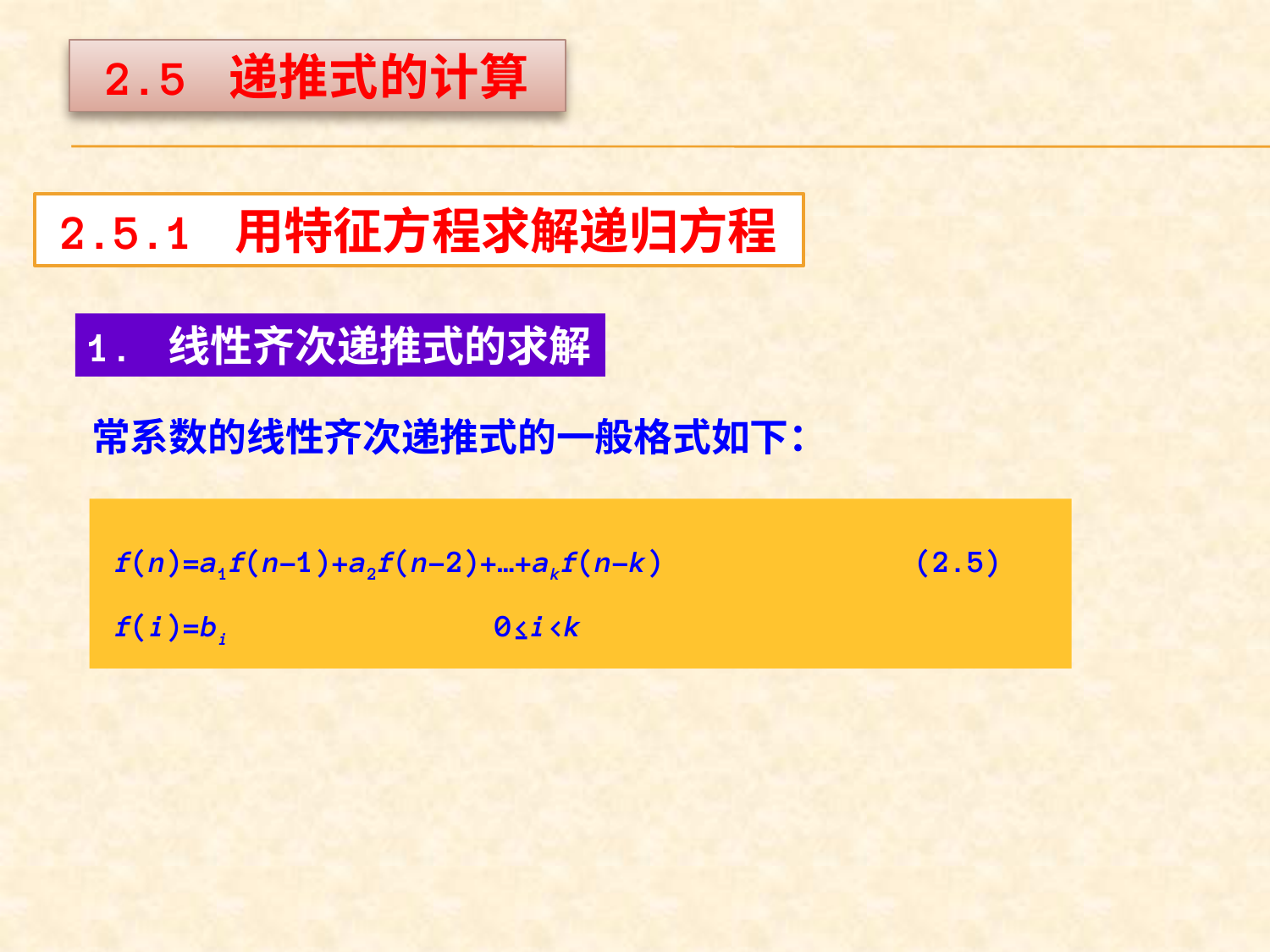

2.5 递推式的计算
2.5.1 用特征方程求解递归方程
1. 线性齐次递推式的求解
常系数的线性齐次递推式的一般格式如下：
f(n)=a1f(n-1)+a2f(n-2)+…+akf(n-k)	　　　　　(2.5)
f(i)=bi			0≤i<k